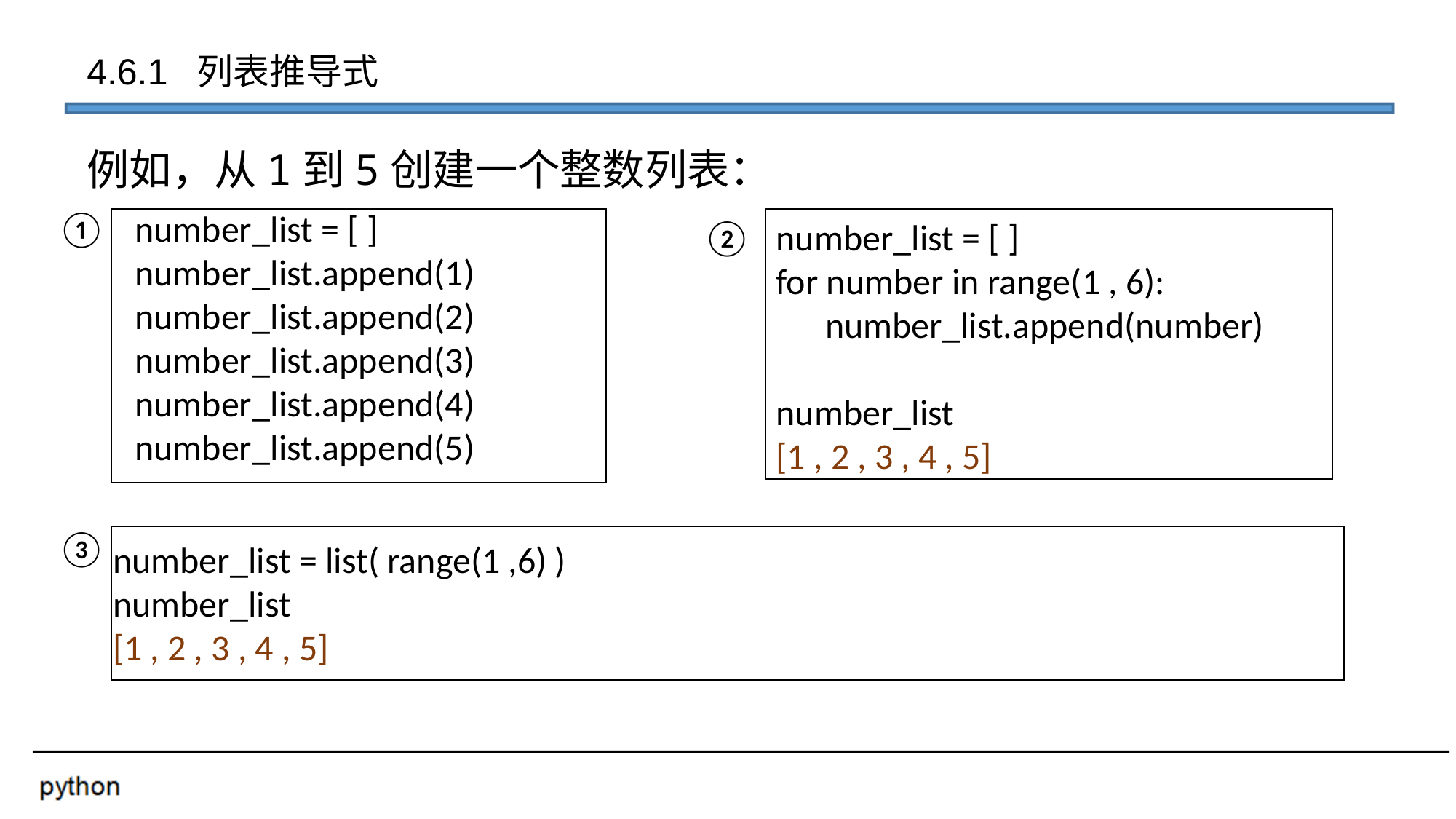

4.6.1  列表推导式
例如，从1到5创建一个整数列表：
①
number_list = [ ]
number_list.append(1)
number_list.append(2)
number_list.append(3)
number_list.append(4)
number_list.append(5)

②

number_list = [ ]
for number in range(1 , 6):
      number_list.append(number)

number_list
[1 , 2 , 3 , 4 , 5]
③

number_list = list( range(1 ,6) )
number_list
[1 , 2 , 3 , 4 , 5]
27